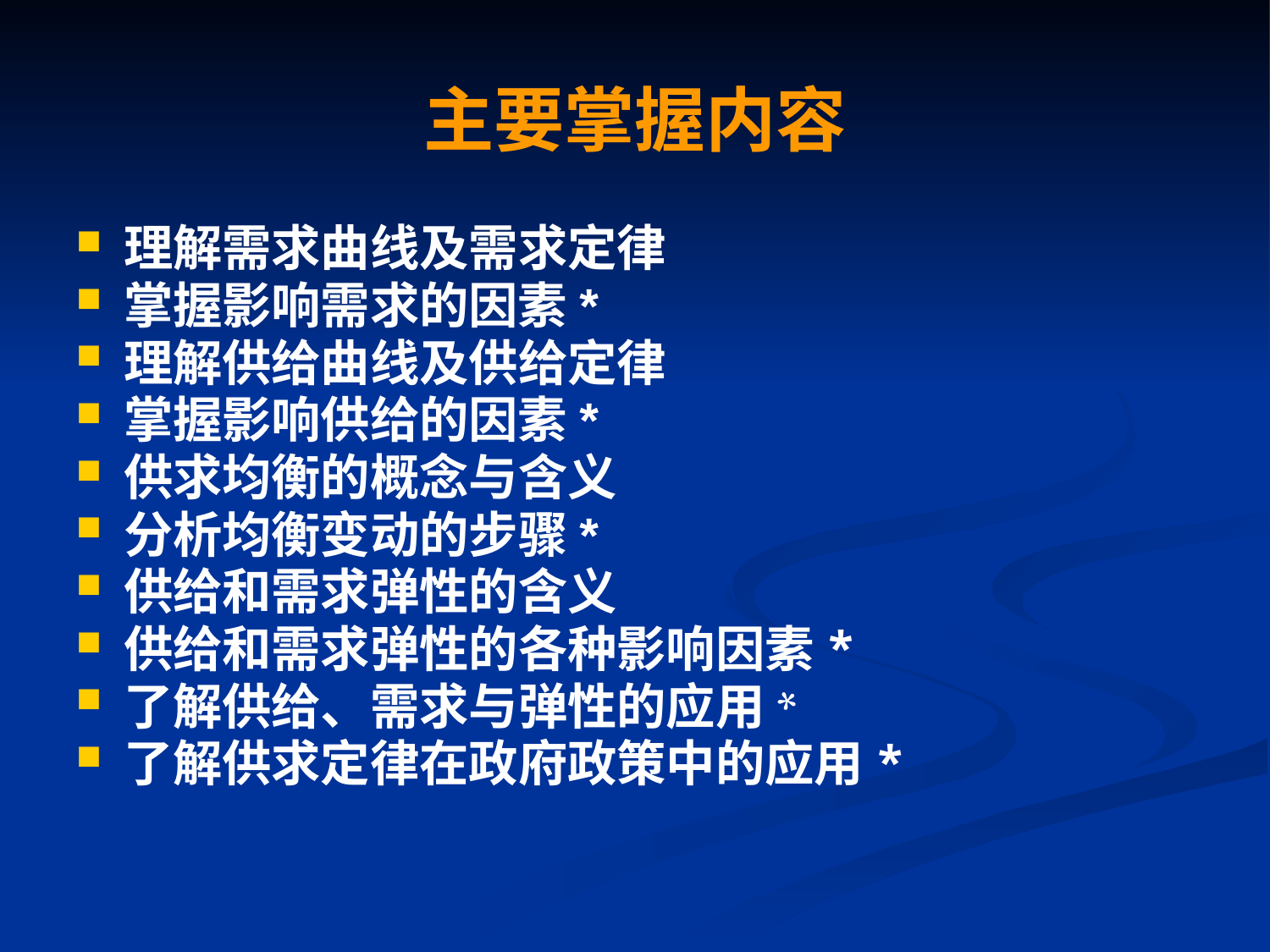

# 主要掌握内容
理解需求曲线及需求定律
掌握影响需求的因素*
理解供给曲线及供给定律
掌握影响供给的因素*
供求均衡的概念与含义
分析均衡变动的步骤*
供给和需求弹性的含义
供给和需求弹性的各种影响因素*
了解供给、需求与弹性的应用*
了解供求定律在政府政策中的应用*
8